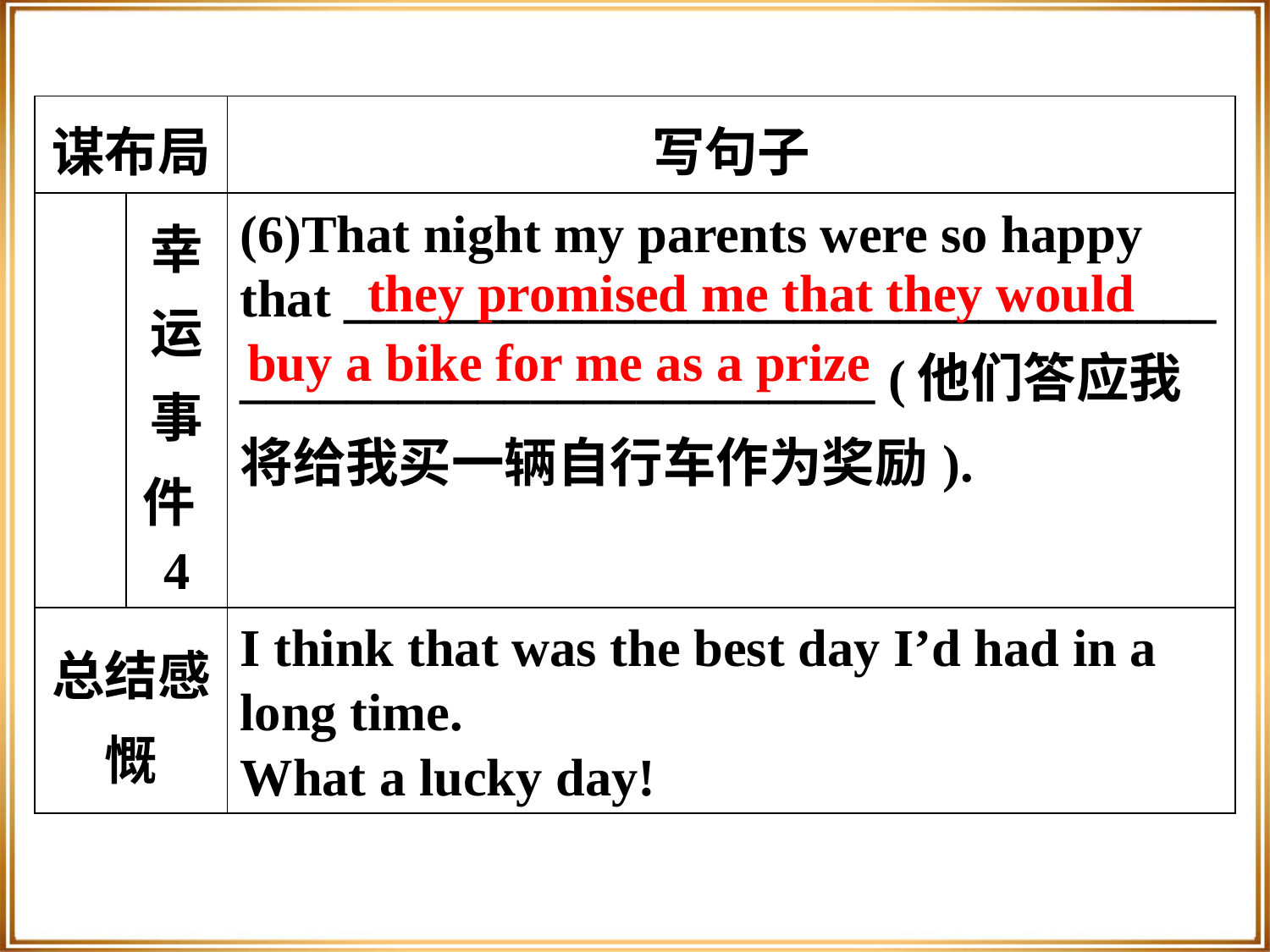

| 谋布局 |  | 写句子 |
| --- | --- | --- |
|  | 幸运 事件4 | (6)That night my parents were so happy that \_\_\_\_\_\_\_\_\_\_\_\_\_\_\_\_\_\_\_\_\_\_\_\_\_\_\_\_\_\_\_\_\_ \_\_\_\_\_\_\_\_\_\_\_\_\_\_\_\_\_\_\_\_\_\_\_\_ (他们答应我将给我买一辆自行车作为奖励). |
| 总结感慨 |  | I think that was the best day I’d had in a long time. What a lucky day! |
         they promised me that they would buy a bike for me as a prize